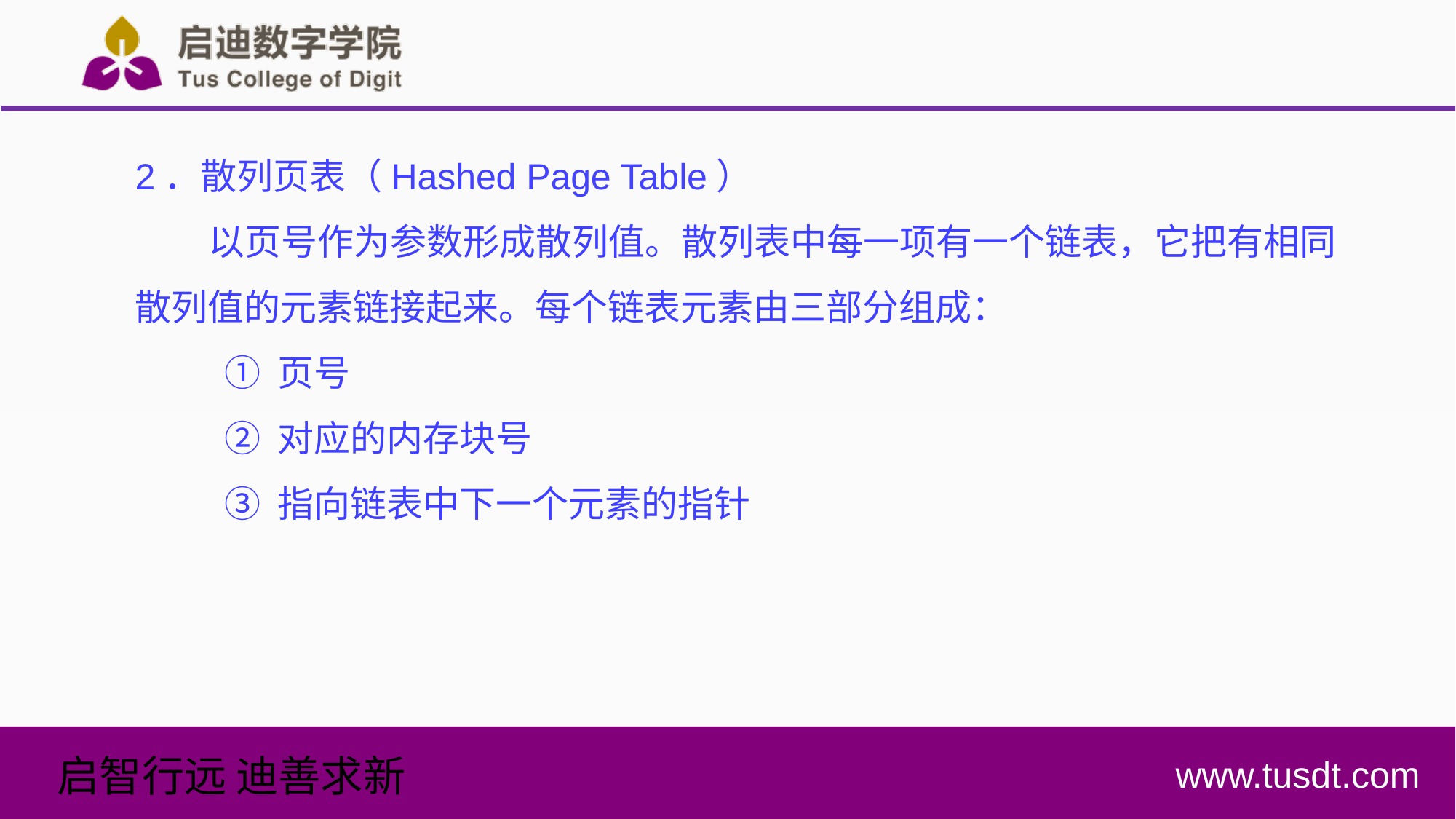

2．散列页表（Hashed Page Table）
以页号作为参数形成散列值。散列表中每一项有一个链表，它把有相同散列值的元素链接起来。每个链表元素由三部分组成：
  ① 页号
  ② 对应的内存块号
  ③ 指向链表中下一个元素的指针